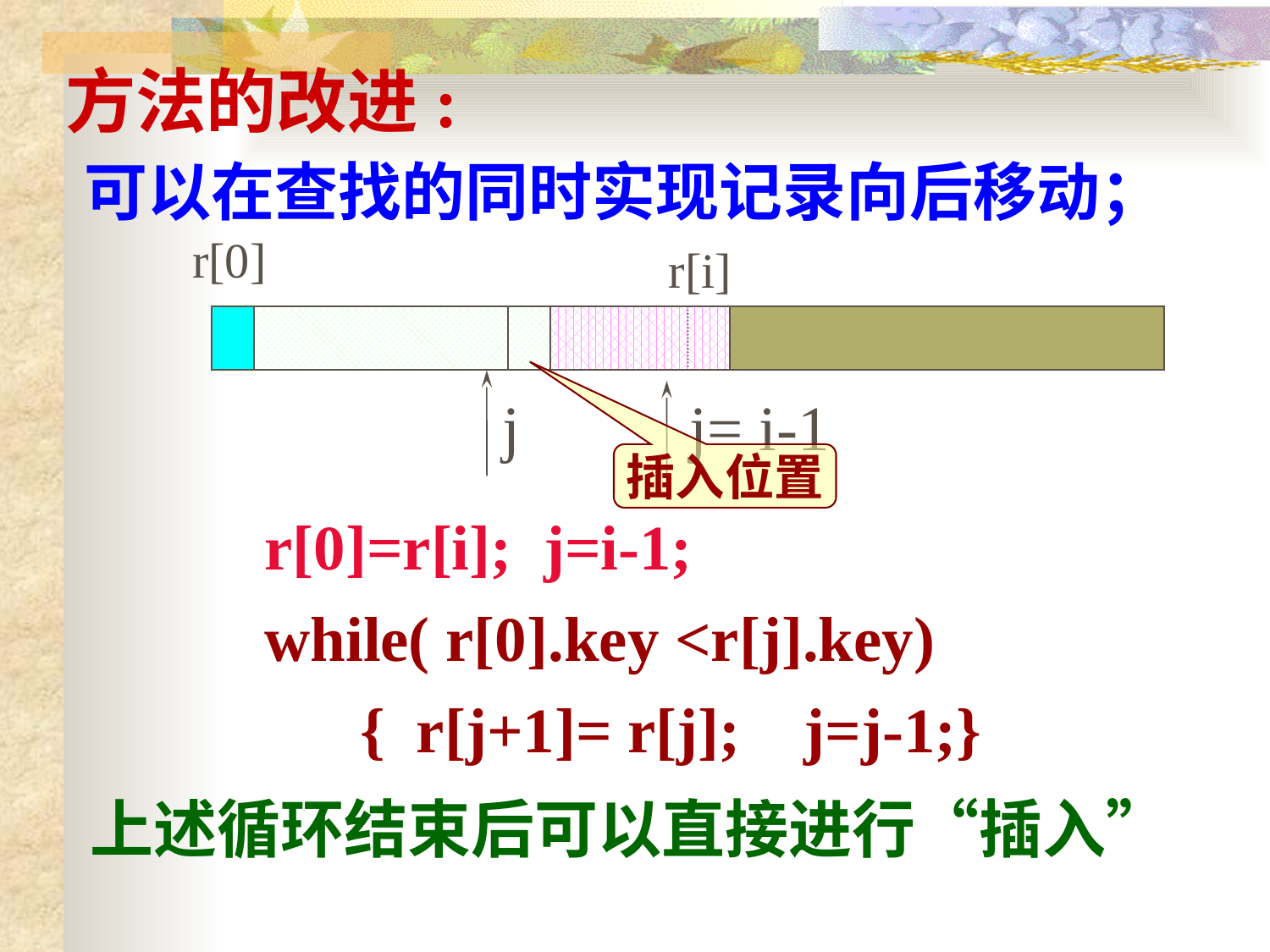

方法的改进:
 可以在查找的同时实现记录向后移动；
r[0]
r[i]

j

j= i-1
插入位置
r[0]=r[i];  j=i-1;
while( r[0].key <r[j].key)
      {  r[j+1]= r[j];    j=j-1;}
上述循环结束后可以直接进行“插入”